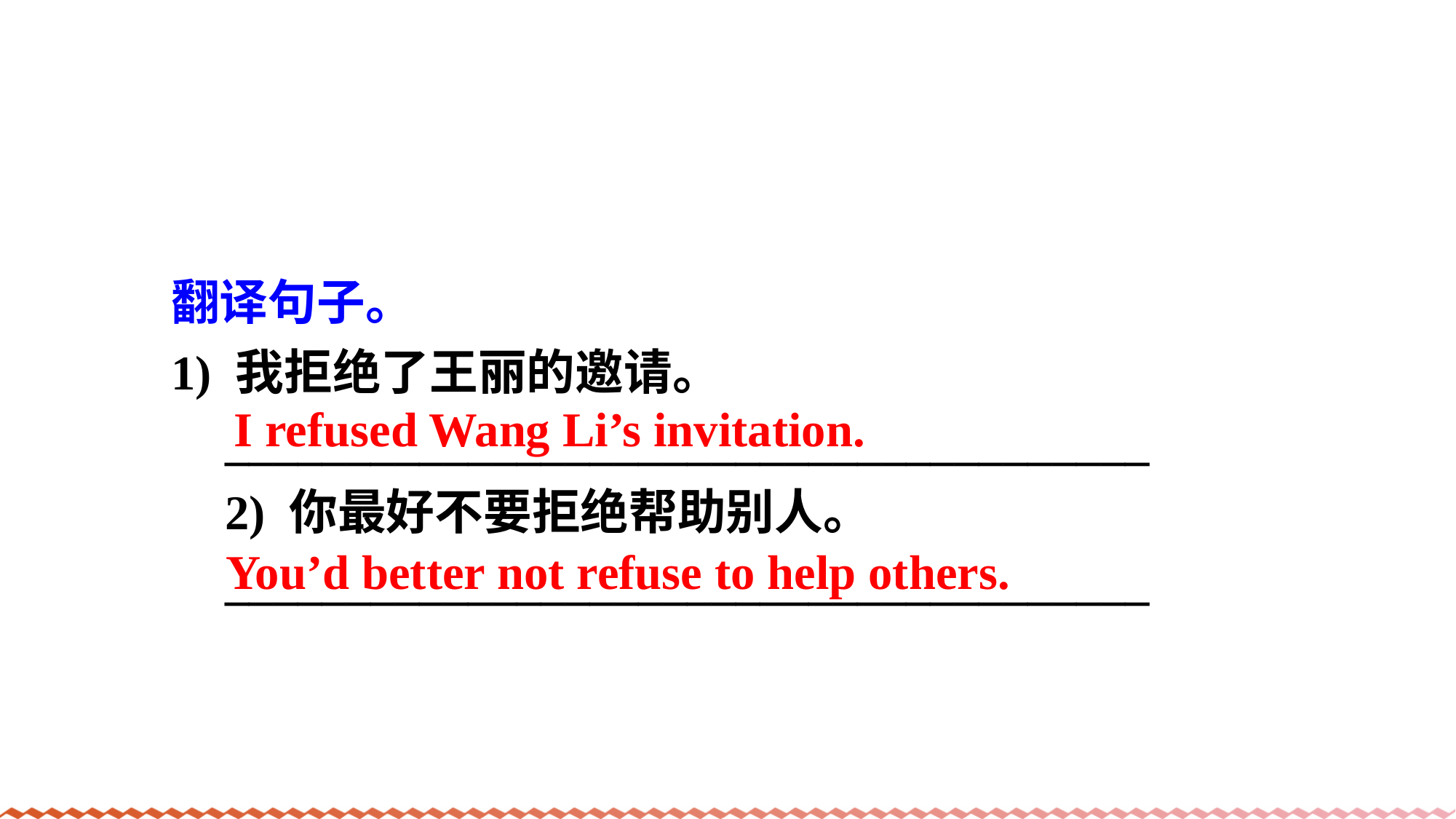

翻译句子。
1) 我拒绝了王丽的邀请。
______________________________________
2) 你最好不要拒绝帮助别人。
______________________________________
I refused Wang Li’s invitation.
You’d better not refuse to help others.